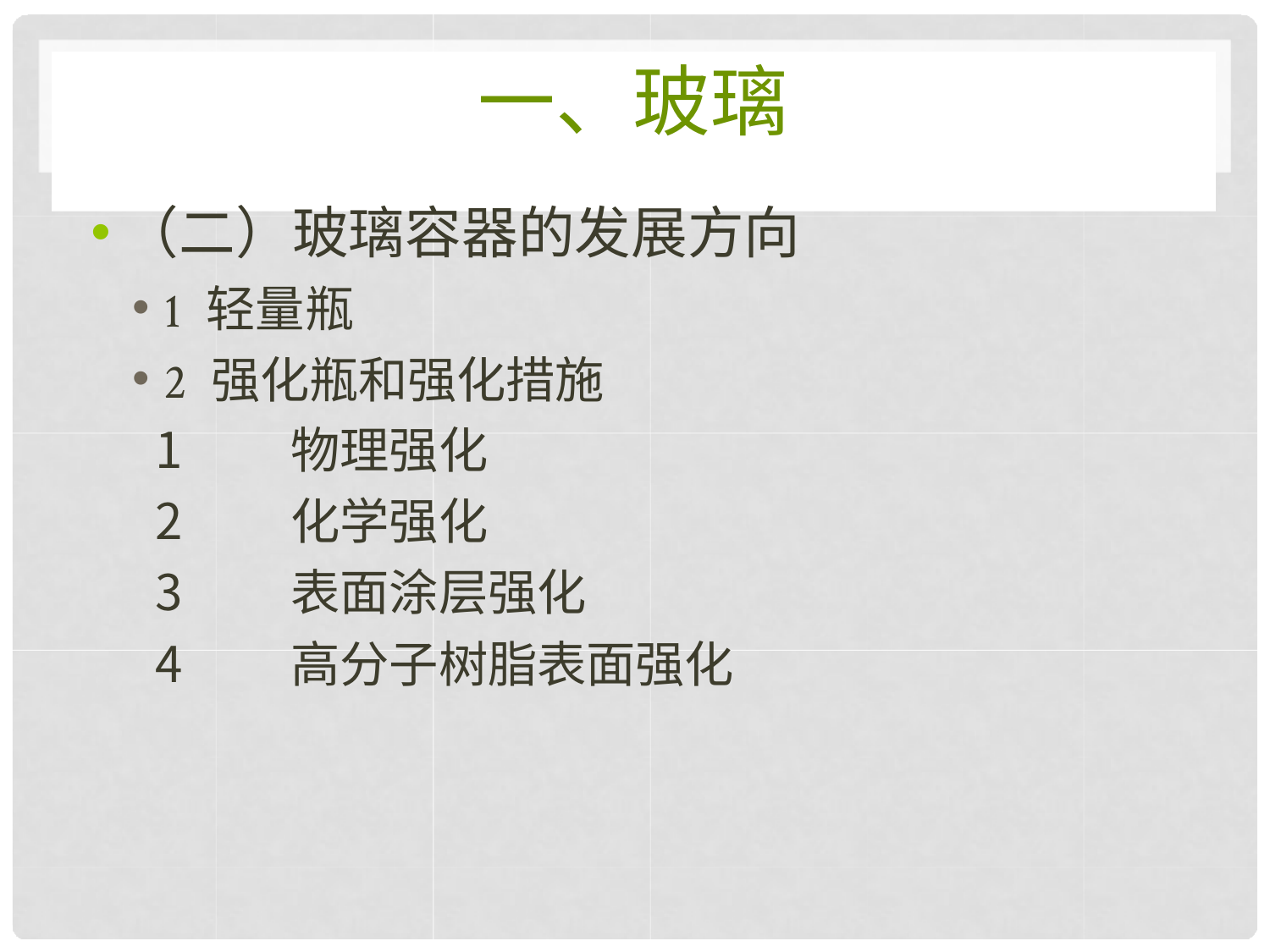

# 一、玻璃
（二）玻璃容器的发展方向
1 轻量瓶
2 强化瓶和强化措施
物理强化
化学强化
表面涂层强化
高分子树脂表面强化